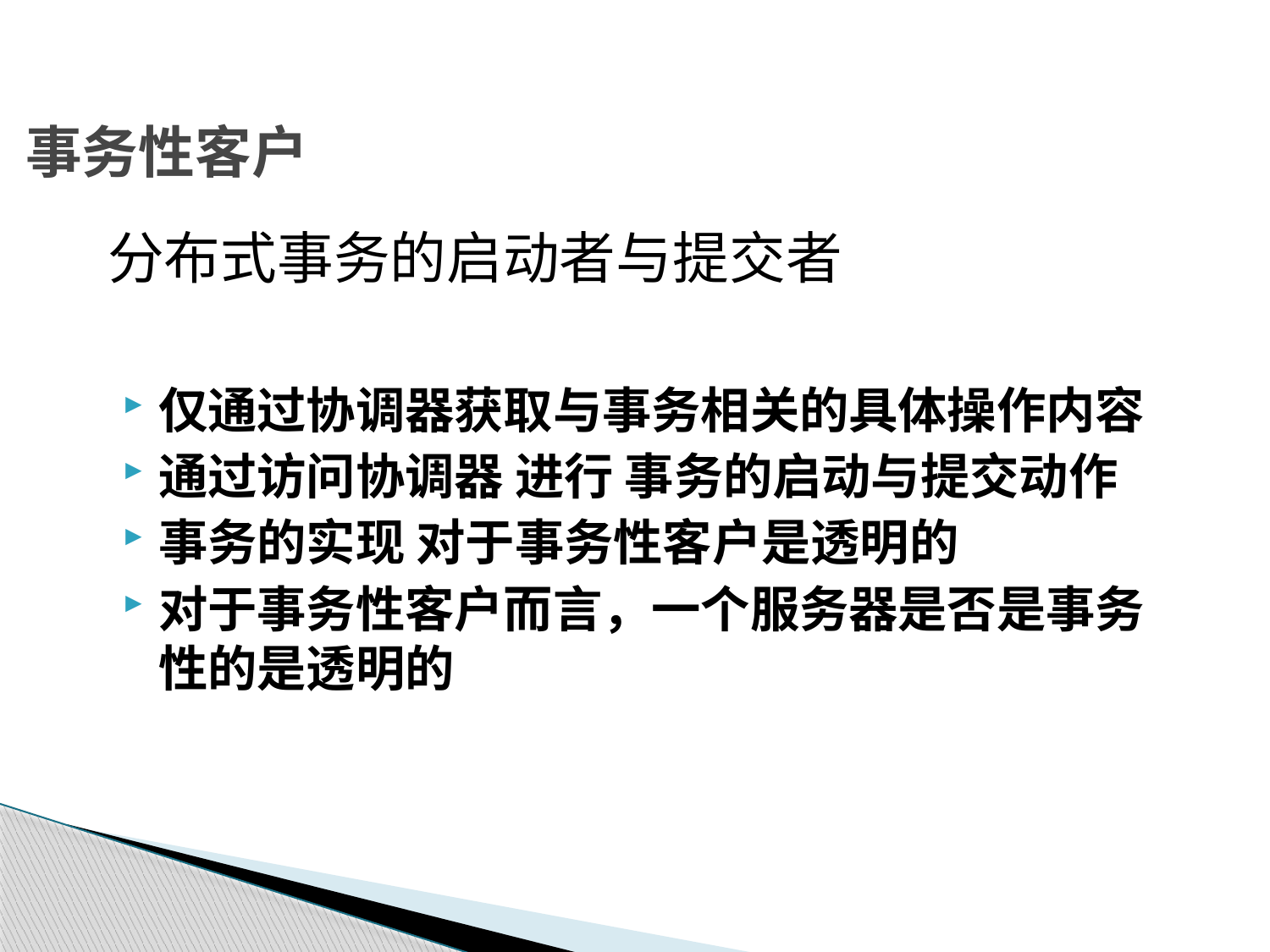

# 事务性客户
分布式事务的启动者与提交者

仅通过协调器获取与事务相关的具体操作内容
通过访问协调器 进行 事务的启动与提交动作
事务的实现 对于事务性客户是透明的
对于事务性客户而言，一个服务器是否是事务性的是透明的